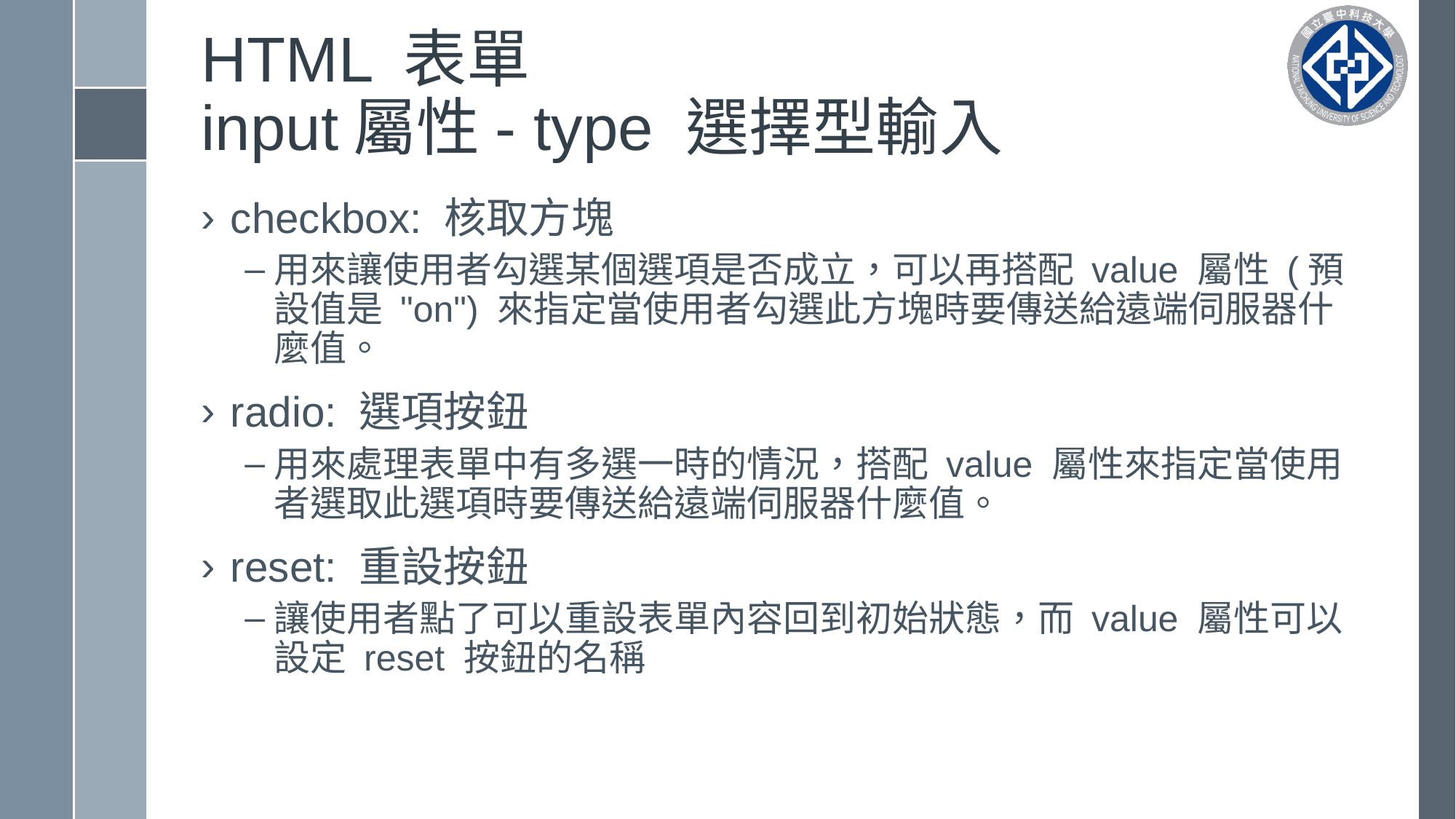

# HTML 表單 input屬性- type 選擇型輸入
checkbox: 核取方塊
用來讓使用者勾選某個選項是否成立，可以再搭配 value 屬性 (預設值是 "on") 來指定當使用者勾選此方塊時要傳送給遠端伺服器什麼值。
radio: 選項按鈕
用來處理表單中有多選一時的情況，搭配 value 屬性來指定當使用者選取此選項時要傳送給遠端伺服器什麼值。
reset: 重設按鈕
讓使用者點了可以重設表單內容回到初始狀態，而 value 屬性可以設定 reset 按鈕的名稱